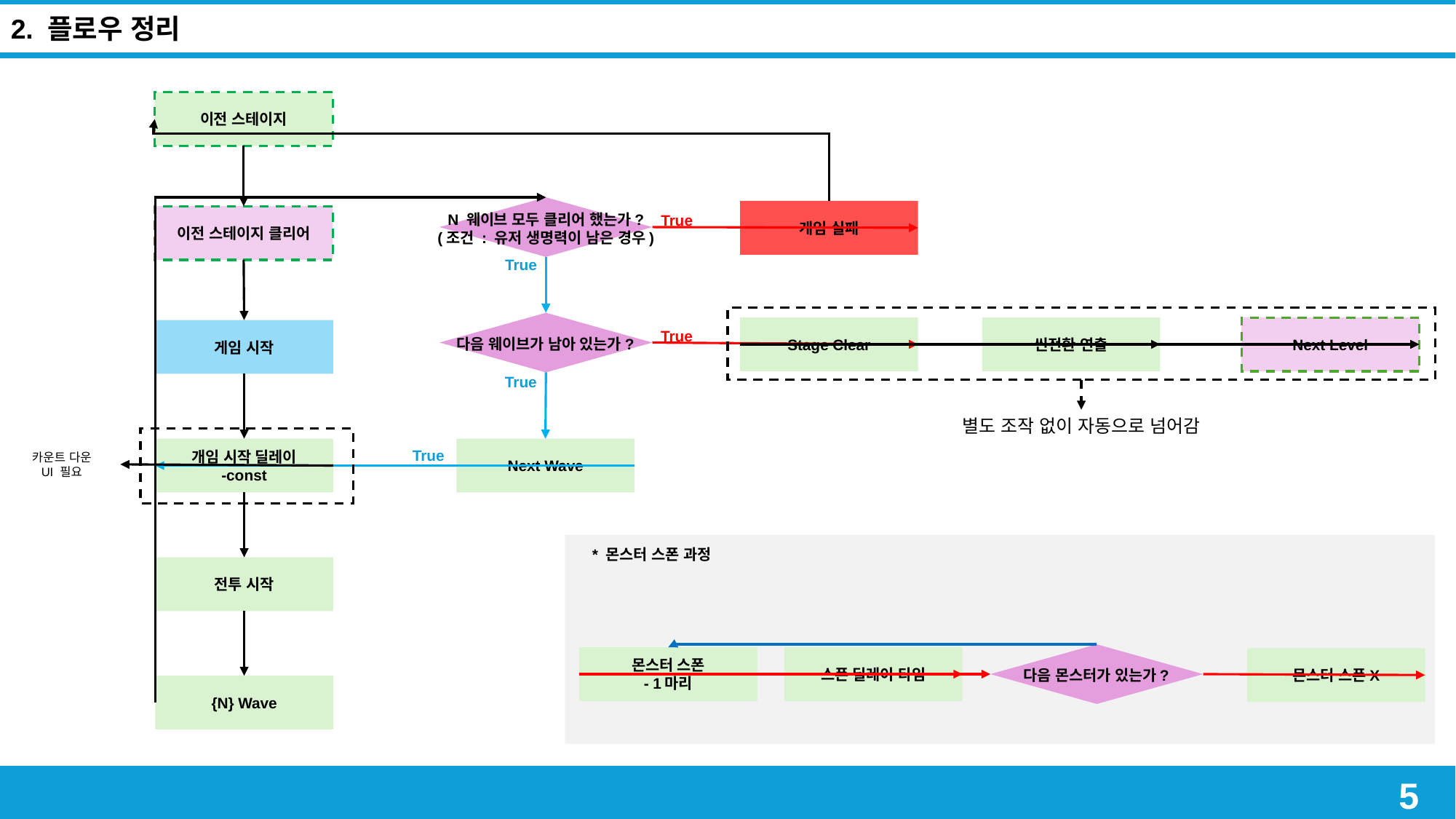

2. 플로우 정리

이전 스테이지

N 웨이브 모두 클리어 했는가?
(조건 : 유저 생명력이 남은 경우)

게임 실패
True

이전 스테이지 클리어
True

다음 웨이브가 남아 있는가?

Stage Clear

씬전환 연출

Next Level

게임 시작
True
True
별도 조작 없이 자동으로 넘어감

개임 시작 딜레이
-const

Next Wave
True
카운트 다운
UI 필요

* 몬스터 스폰 과정

전투 시작

다음 몬스터가 있는가?

몬스터 스폰
- 1마리

스폰 딜레이 타임

몬스터 스폰X

{N} Wave
5